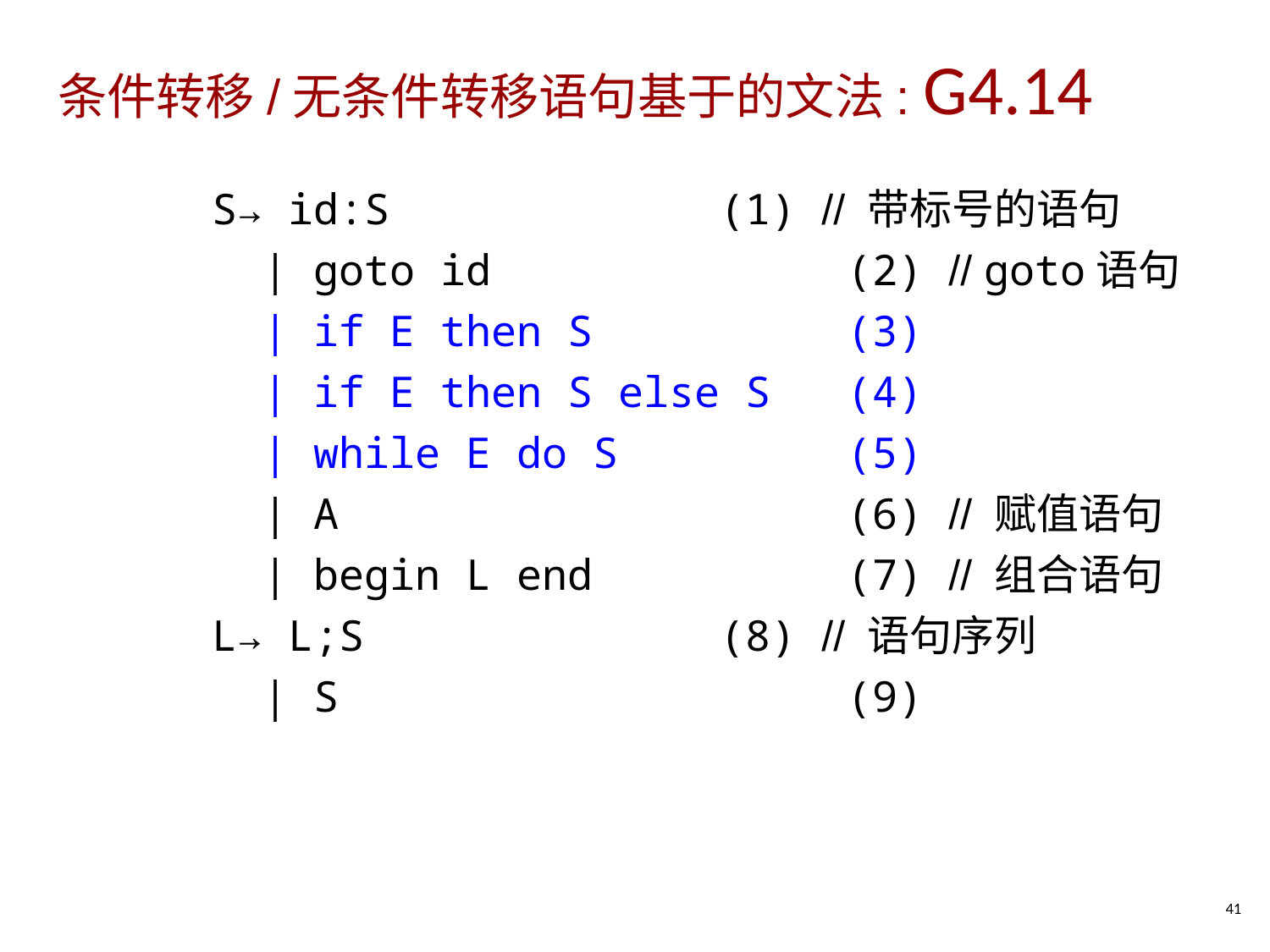

# 条件转移/无条件转移语句基于的文法: G4.14
S→ id:S			(1) // 带标号的语句
  | goto id			(2) // goto语句
  | if E then S		(3)
  | if E then S else S	(4)
  | while E do S		(5)
  | A				(6) // 赋值语句
  | begin L end		(7) // 组合语句
L→ L;S			(8) // 语句序列
  | S				(9)
41